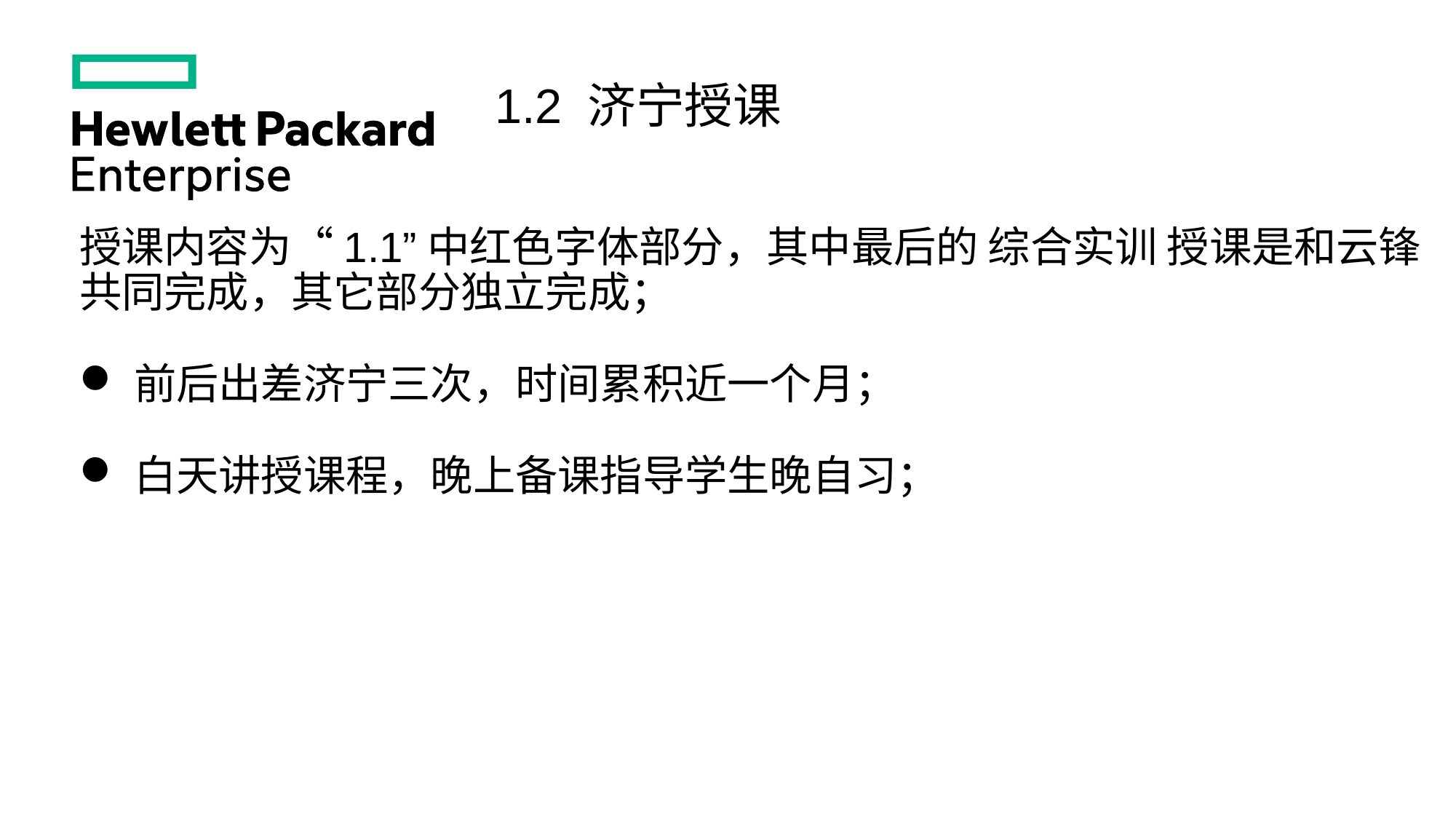

1.2 济宁授课
授课内容为“1.1”中红色字体部分，其中最后的 综合实训 授课是和云锋共同完成，其它部分独立完成；

前后出差济宁三次，时间累积近一个月；

白天讲授课程，晚上备课指导学生晚自习；

5